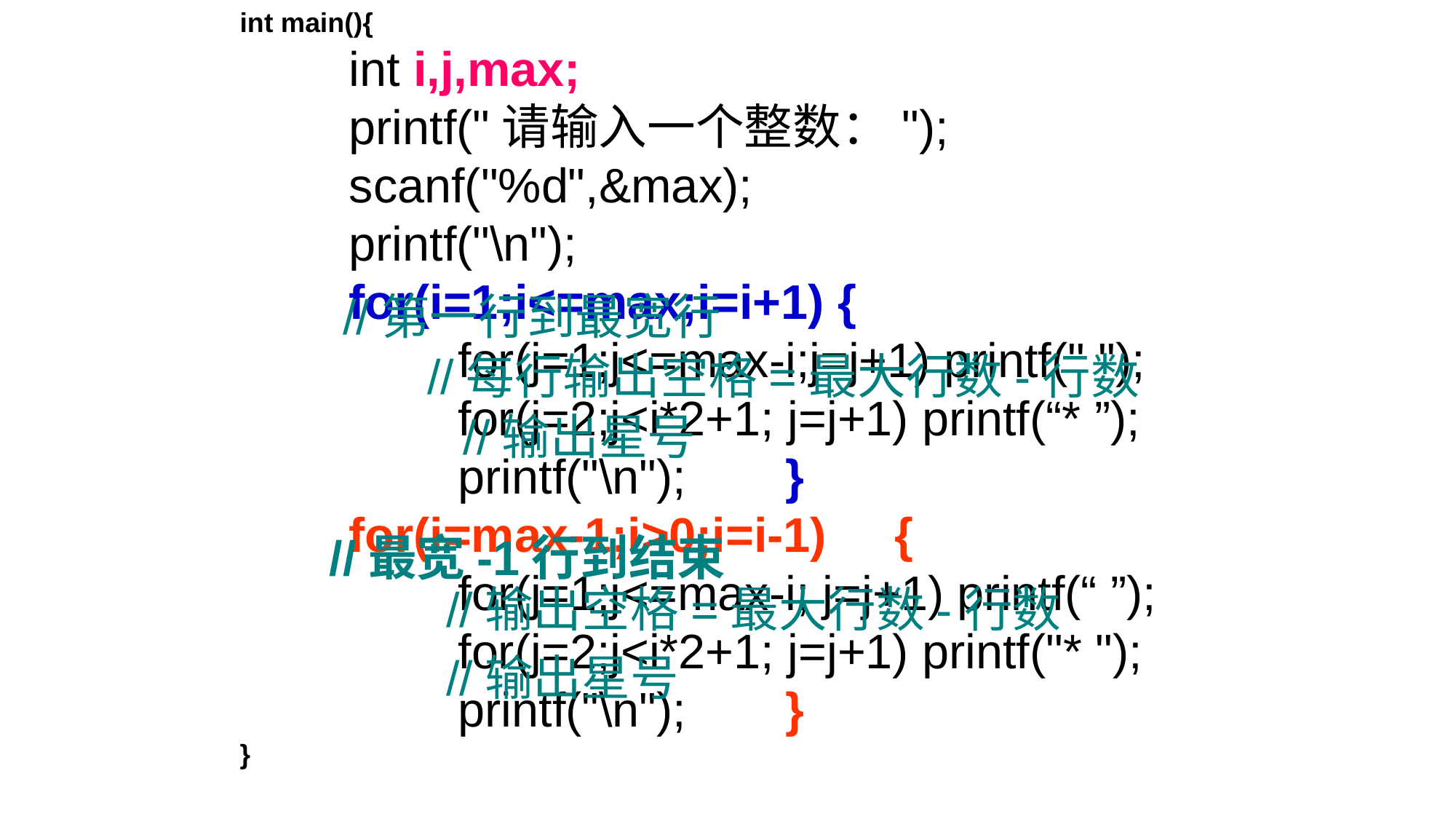

int main(){
	int i,j,max;
	printf("请输入一个整数：");
	scanf("%d",&max);
	printf("\n");
	for(i=1;i<=max;i=i+1) {
		for(j=1;j<=max-i;j=j+1) printf(" ");
		for(j=2;j<i*2+1; j=j+1) printf(“* ”);
 		printf("\n"); 	}
	for(i=max-1;i>0;i=i-1) 	{
		for(j=1;j<=max-i; j=j+1) printf(“ ”);
		for(j=2;j<i*2+1; j=j+1) printf("* ");
		printf("\n"); 	}
}
//第一行到最宽行
//每行输出空格=最大行数-行数
//输出星号
//最宽-1行到结束
//输出空格=最大行数-行数
//输出星号